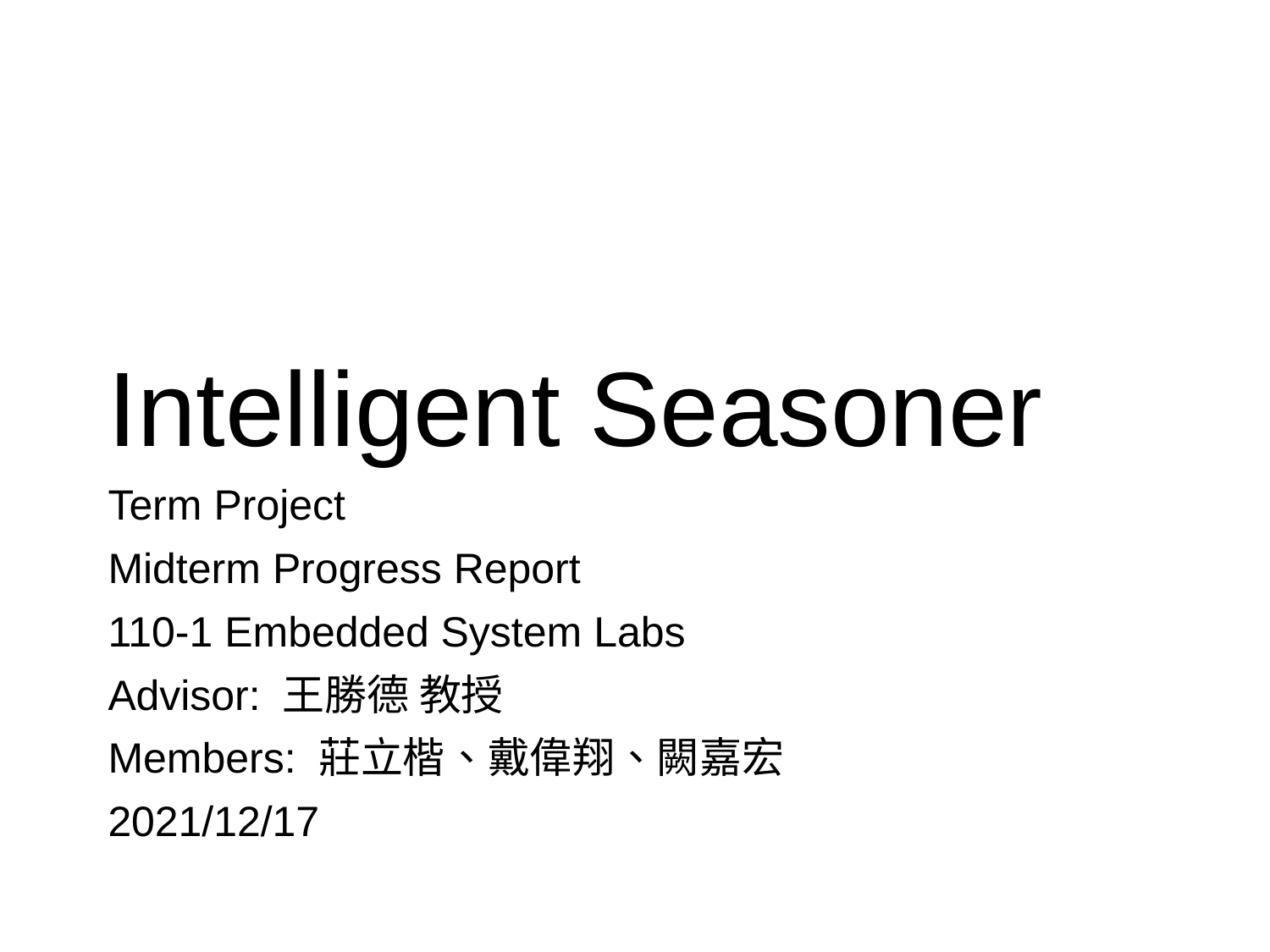

# Intelligent Seasoner
Term Project
Midterm Progress Report
110-1 Embedded System Labs
Advisor: 王勝德 教授
Members: 莊立楷、戴偉翔、闕嘉宏
2021/12/17